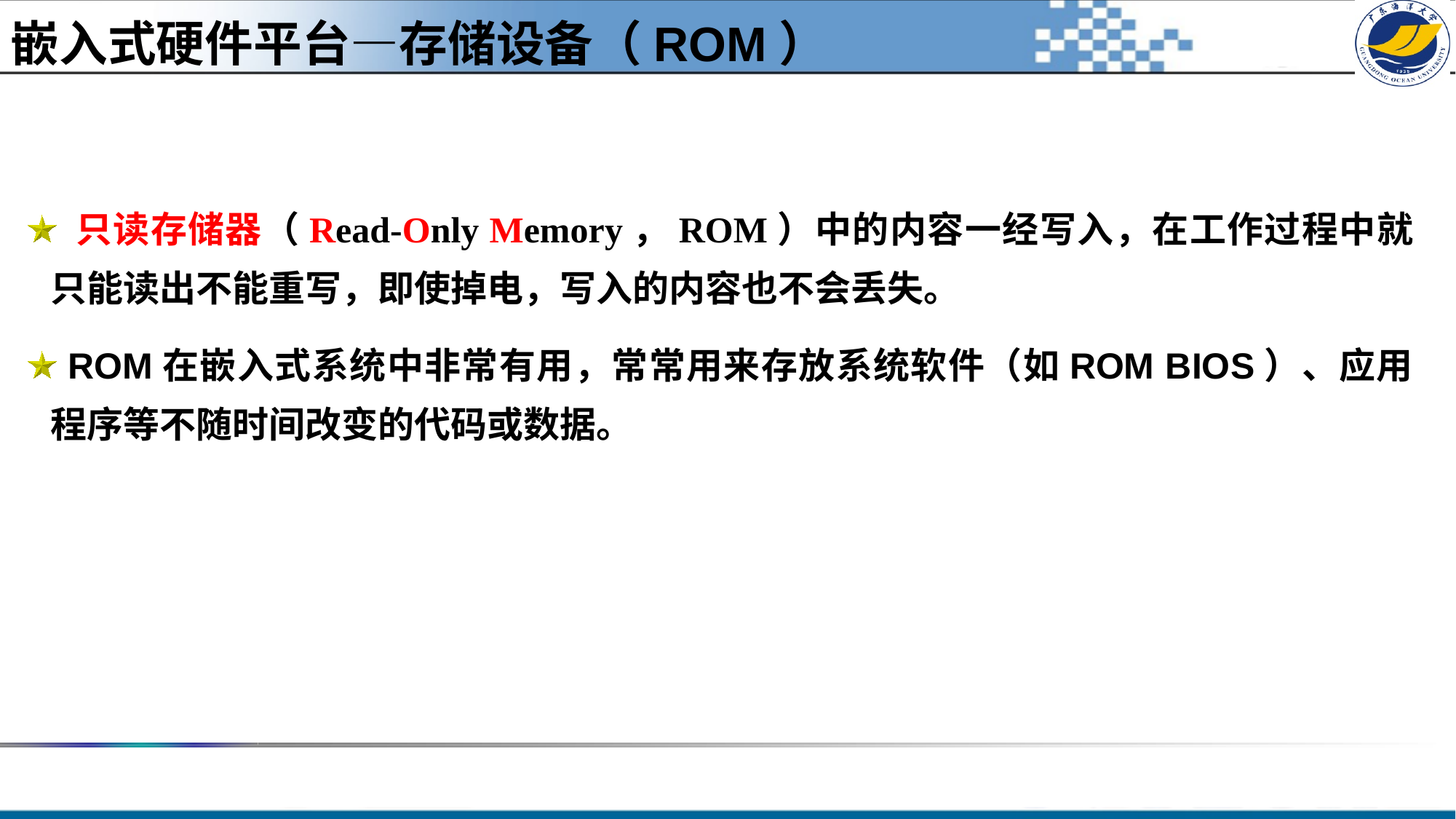

嵌入式硬件平台—存储设备（ROM）
#
 只读存储器（Read-Only Memory，ROM）中的内容一经写入，在工作过程中就只能读出不能重写，即使掉电，写入的内容也不会丢失。
 ROM在嵌入式系统中非常有用，常常用来存放系统软件（如ROM BIOS）、应用程序等不随时间改变的代码或数据。
56